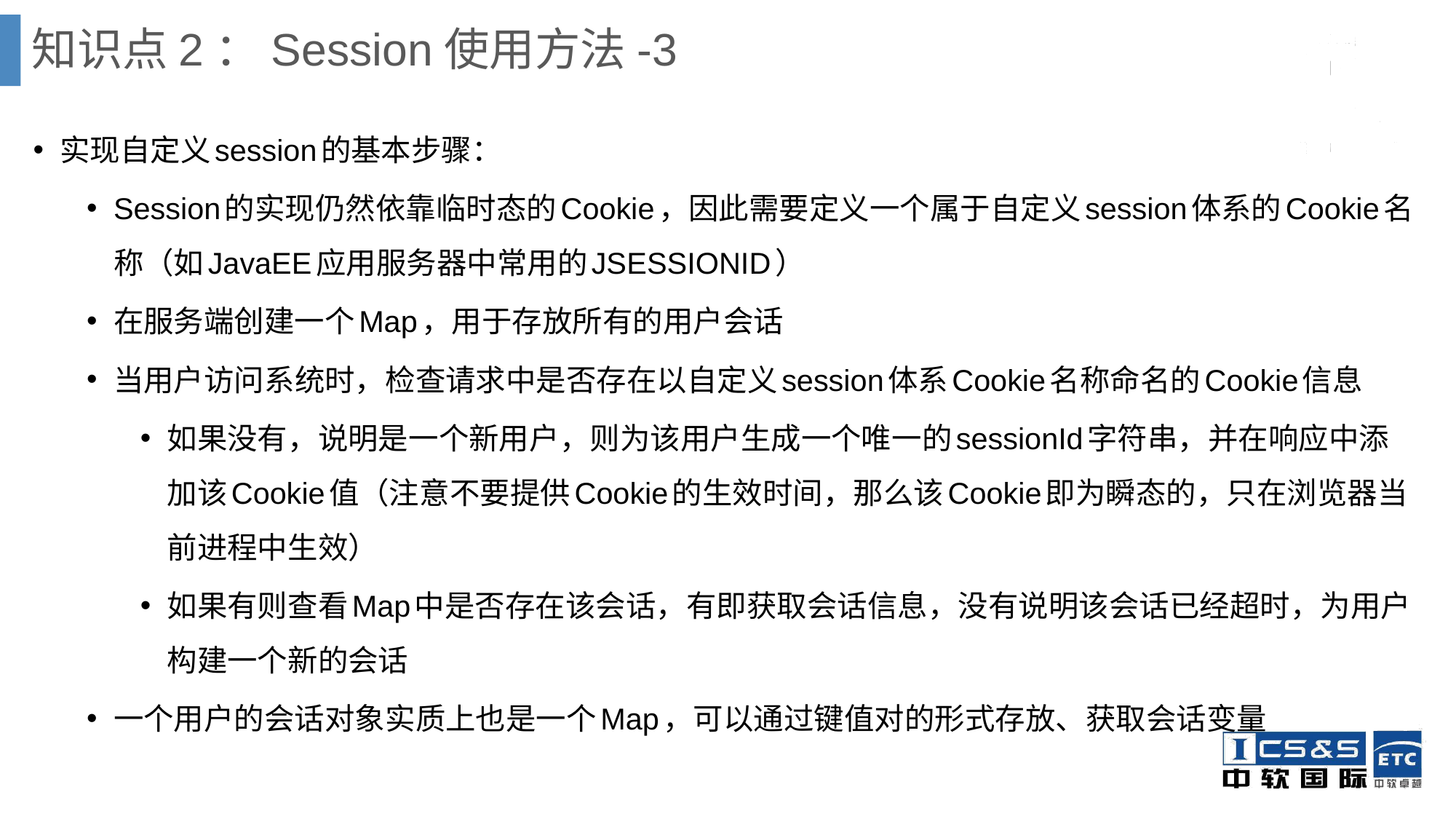

# 知识点2：Session使用方法-3
实现自定义session的基本步骤：
Session的实现仍然依靠临时态的Cookie，因此需要定义一个属于自定义session体系的Cookie名称（如JavaEE应用服务器中常用的JSESSIONID）
在服务端创建一个Map，用于存放所有的用户会话
当用户访问系统时，检查请求中是否存在以自定义session体系Cookie名称命名的Cookie信息
如果没有，说明是一个新用户，则为该用户生成一个唯一的sessionId字符串，并在响应中添加该Cookie值（注意不要提供Cookie的生效时间，那么该Cookie即为瞬态的，只在浏览器当前进程中生效）
如果有则查看Map中是否存在该会话，有即获取会话信息，没有说明该会话已经超时，为用户构建一个新的会话
一个用户的会话对象实质上也是一个Map，可以通过键值对的形式存放、获取会话变量